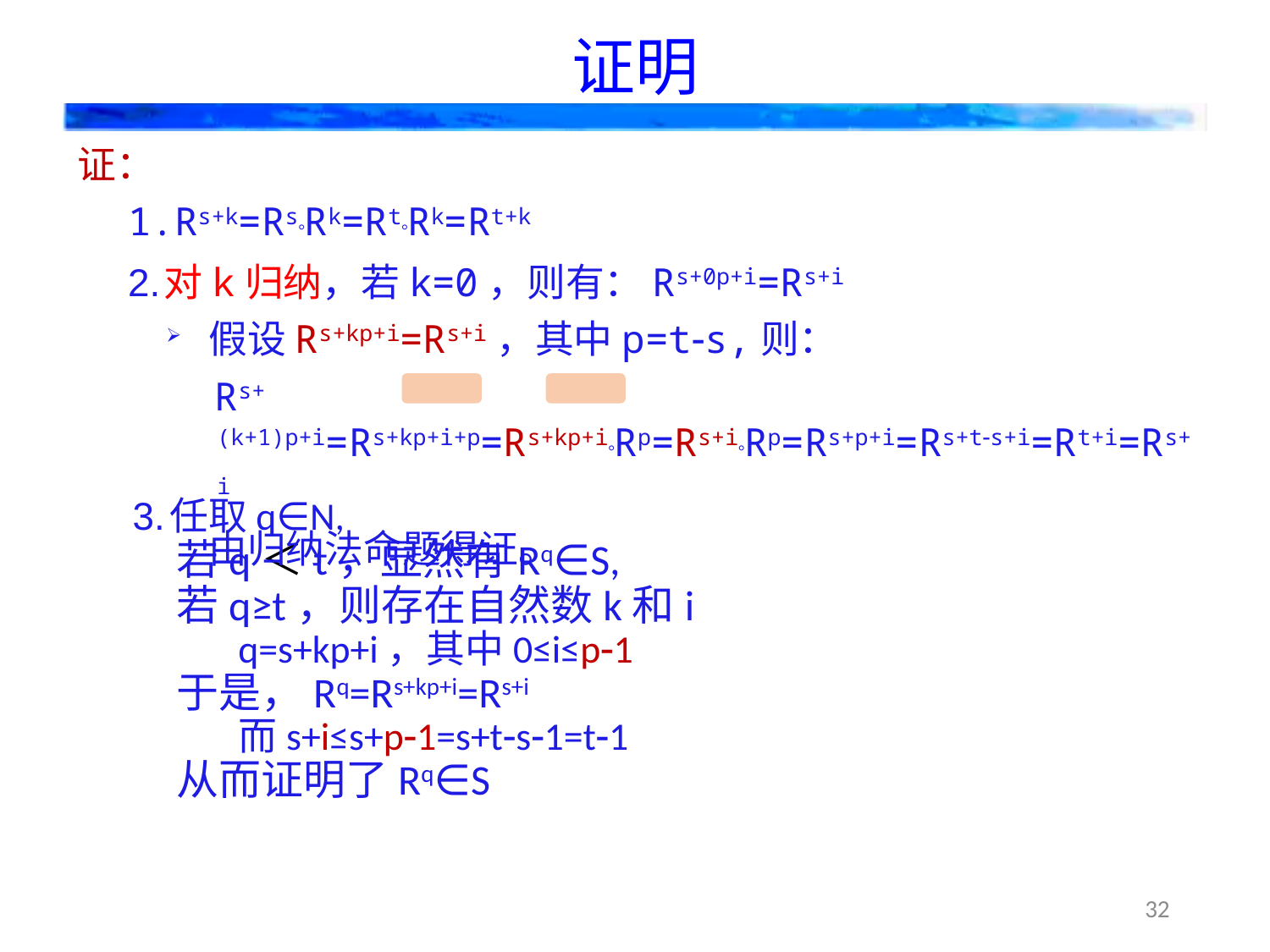

# 证明
证：
Rs+k=Rs°Rk=Rt°Rk=Rt+k
对k归纳，若k=0，则有：Rs+0p+i=Rs+i
假设Rs+kp+i=Rs+i，其中p=t−s,则：
Rs+(k+1)p+i=Rs+kp+i+p=Rs+kp+i°Rp=Rs+i°Rp=Rs+p+i=Rs+t−s+i=Rt+i=Rs+i
由归纳法命题得证。

任取q∈N,
若q＜t，显然有Rq∈S,
若q≥t，则存在自然数k和i
q=s+kp+i，其中0≤i≤p−1
于是，Rq=Rs+kp+i=Rs+i
而s+i≤s+p−1=s+t−s−1=t−1
从而证明了Rq∈S
32